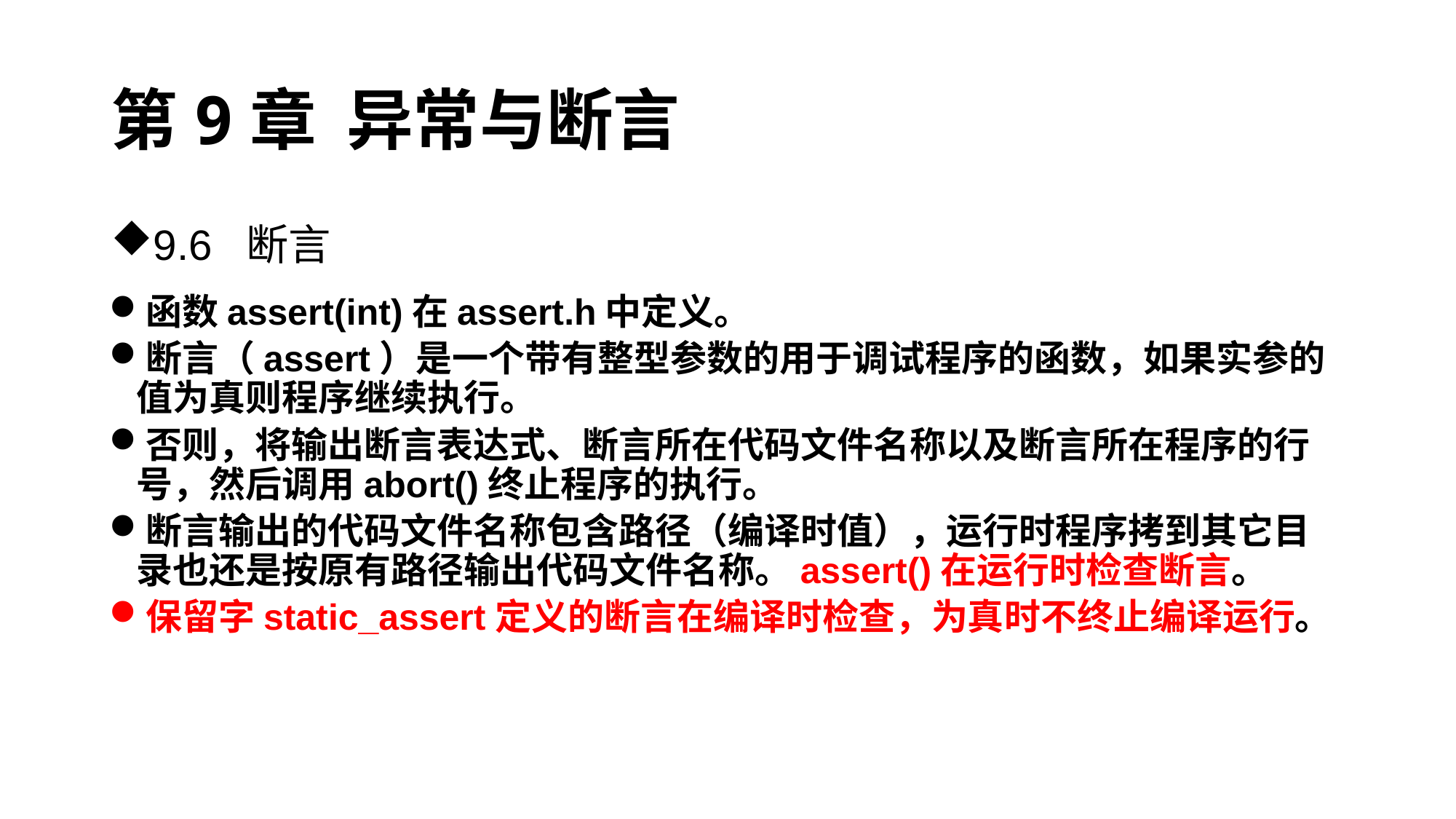

# 第9章  异常与断言
9.6  断言
函数assert(int)在assert.h中定义。
断言（assert）是一个带有整型参数的用于调试程序的函数，如果实参的值为真则程序继续执行。
否则，将输出断言表达式、断言所在代码文件名称以及断言所在程序的行号，然后调用abort()终止程序的执行。
断言输出的代码文件名称包含路径（编译时值），运行时程序拷到其它目录也还是按原有路径输出代码文件名称。assert()在运行时检查断言。
保留字static_assert定义的断言在编译时检查，为真时不终止编译运行。